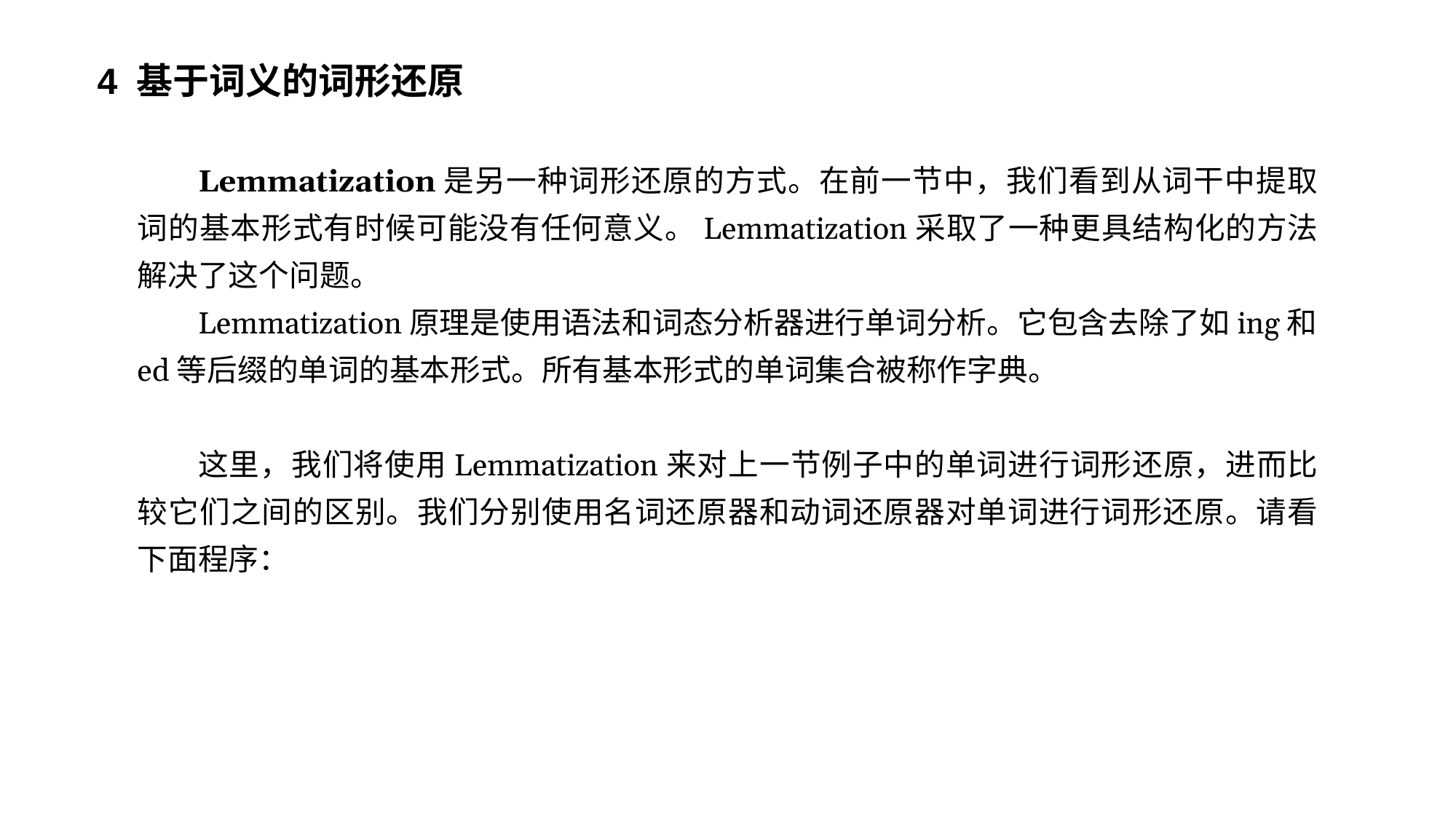

4 基于词义的词形还原
Lemmatization是另一种词形还原的方式。在前一节中，我们看到从词干中提取词的基本形式有时候可能没有任何意义。Lemmatization采取了一种更具结构化的方法解决了这个问题。
Lemmatization原理是使用语法和词态分析器进行单词分析。它包含去除了如ing和ed等后缀的单词的基本形式。所有基本形式的单词集合被称作字典。

这里，我们将使用Lemmatization来对上一节例子中的单词进行词形还原，进而比较它们之间的区别。我们分别使用名词还原器和动词还原器对单词进行词形还原。请看下面程序：